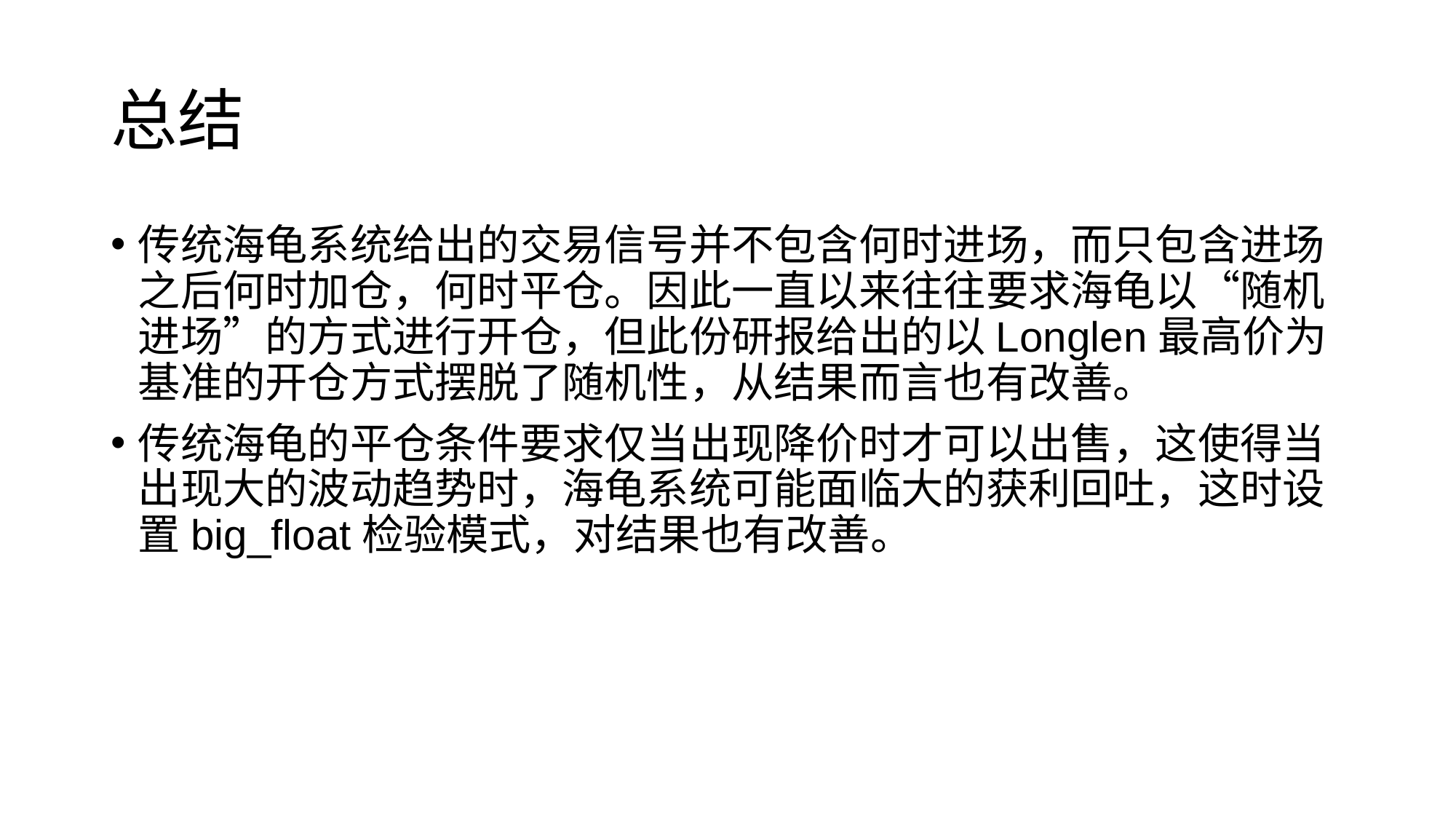

# 总结
传统海龟系统给出的交易信号并不包含何时进场，而只包含进场之后何时加仓，何时平仓。因此一直以来往往要求海龟以“随机进场”的方式进行开仓，但此份研报给出的以Longlen最高价为基准的开仓方式摆脱了随机性，从结果而言也有改善。
传统海龟的平仓条件要求仅当出现降价时才可以出售，这使得当出现大的波动趋势时，海龟系统可能面临大的获利回吐，这时设置big_float检验模式，对结果也有改善。